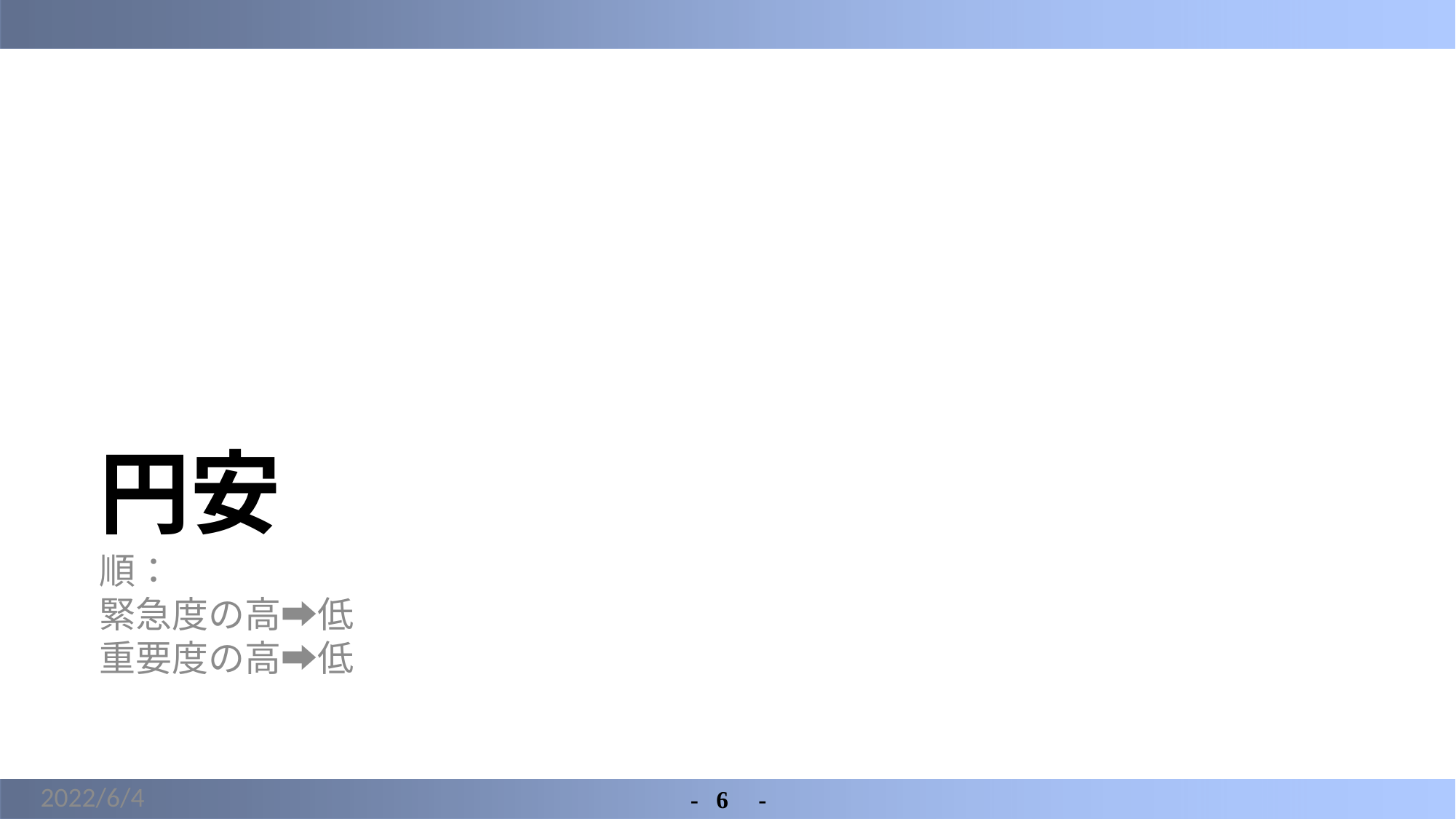

# 円安
順：
緊急度の高➡低
重要度の高➡低
2022/6/4
-	6　-